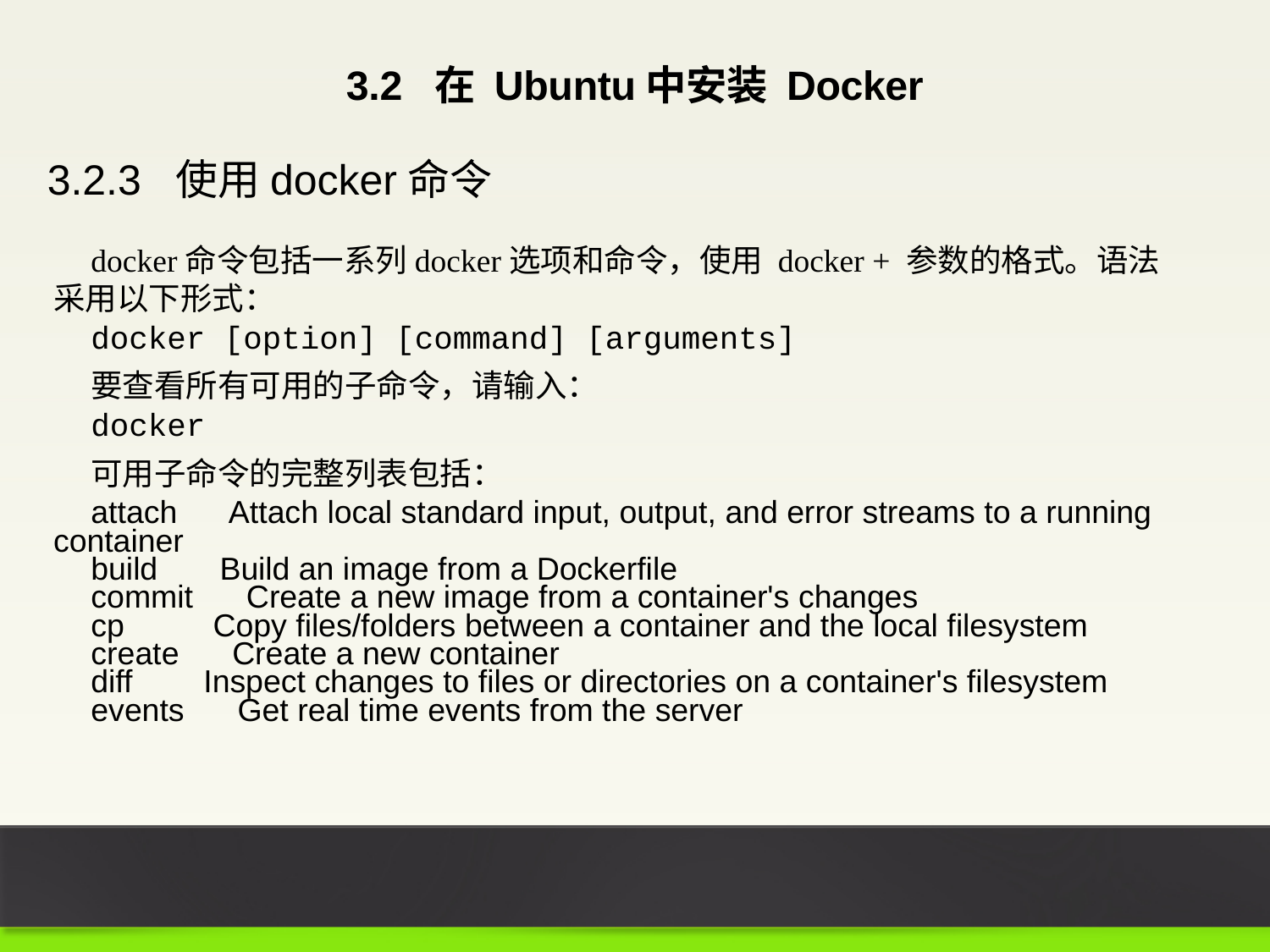

3.2  在 Ubuntu中安装 Docker
3.2.3  使用docker命令
docker命令包括一系列docker选项和命令，使用 docker + 参数的格式。语法采用以下形式：
docker [option] [command] [arguments]
要查看所有可用的子命令，请输入：
docker
可用子命令的完整列表包括：
attach      Attach local standard input, output, and error streams to a running container
build       Build an image from a Dockerfile
commit      Create a new image from a container's changes
cp          Copy files/folders between a container and the local filesystem
create      Create a new container
diff        Inspect changes to files or directories on a container's filesystem
events      Get real time events from the server